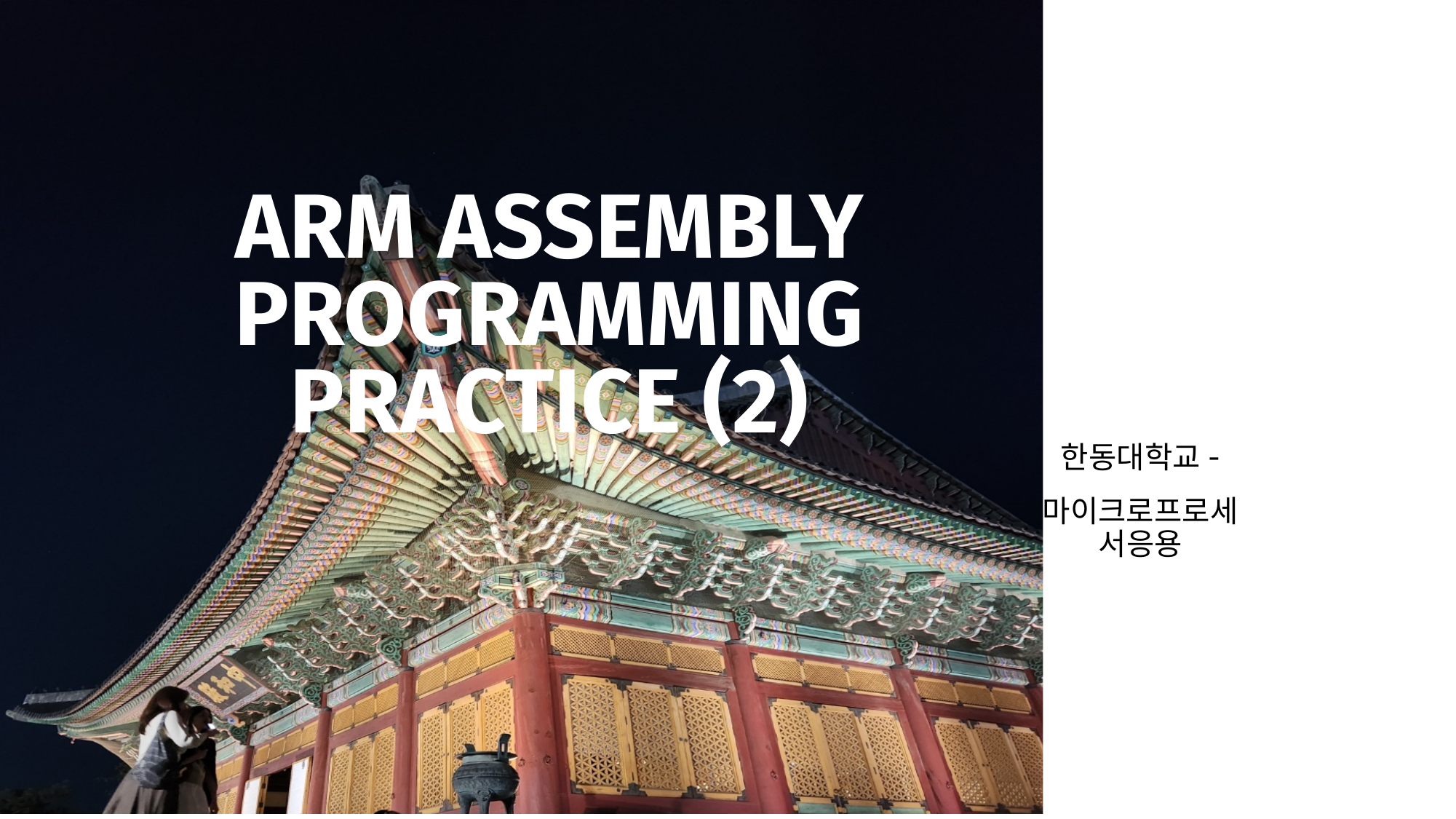

# ARM ASSEMBLY programming Practice (2)
한동대학교-
마이크로프로세서응용